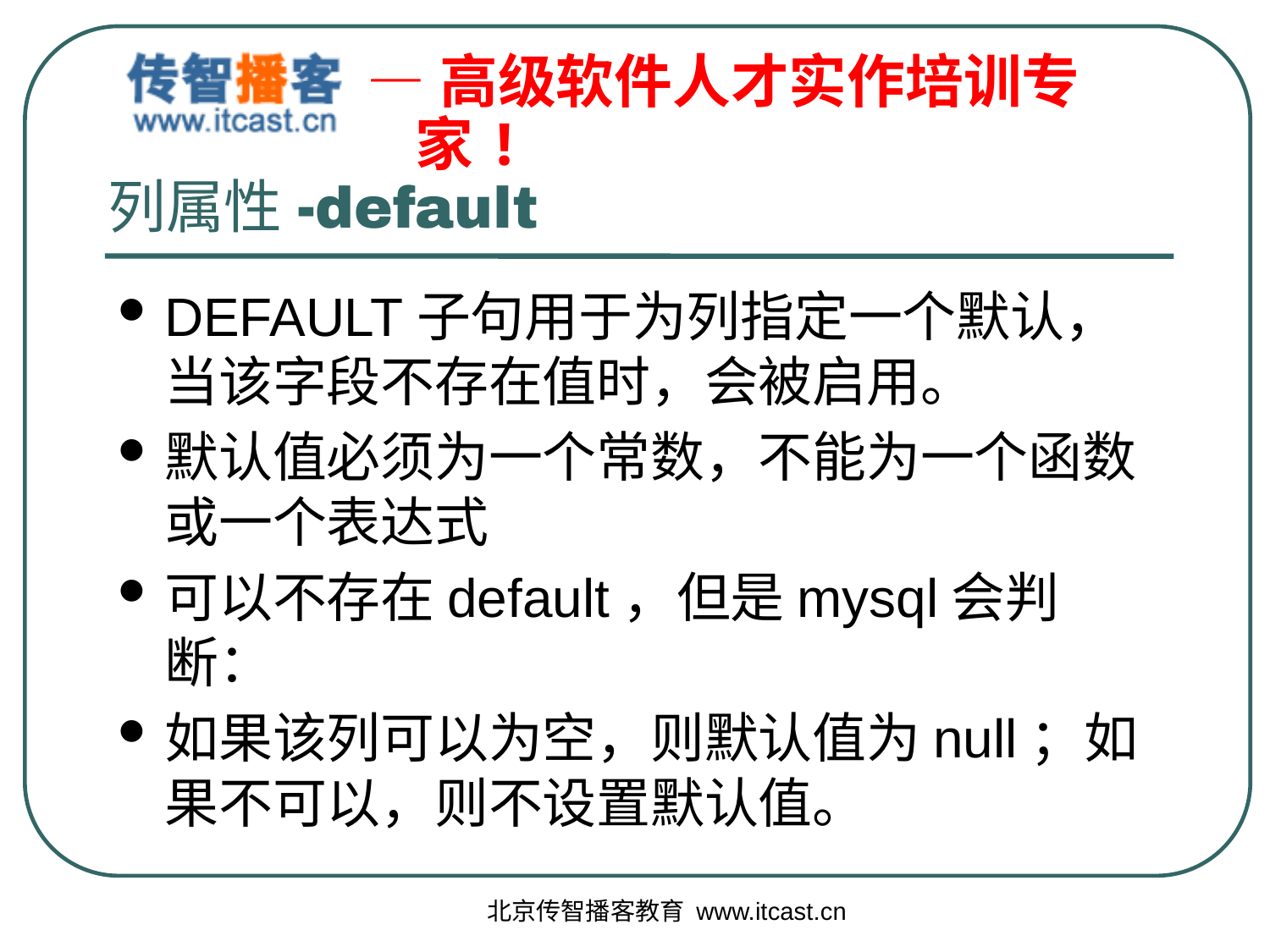

# 列属性-default
DEFAULT子句用于为列指定一个默认，当该字段不存在值时，会被启用。
默认值必须为一个常数，不能为一个函数或一个表达式
可以不存在default，但是mysql会判断：
如果该列可以为空，则默认值为null；如果不可以，则不设置默认值。